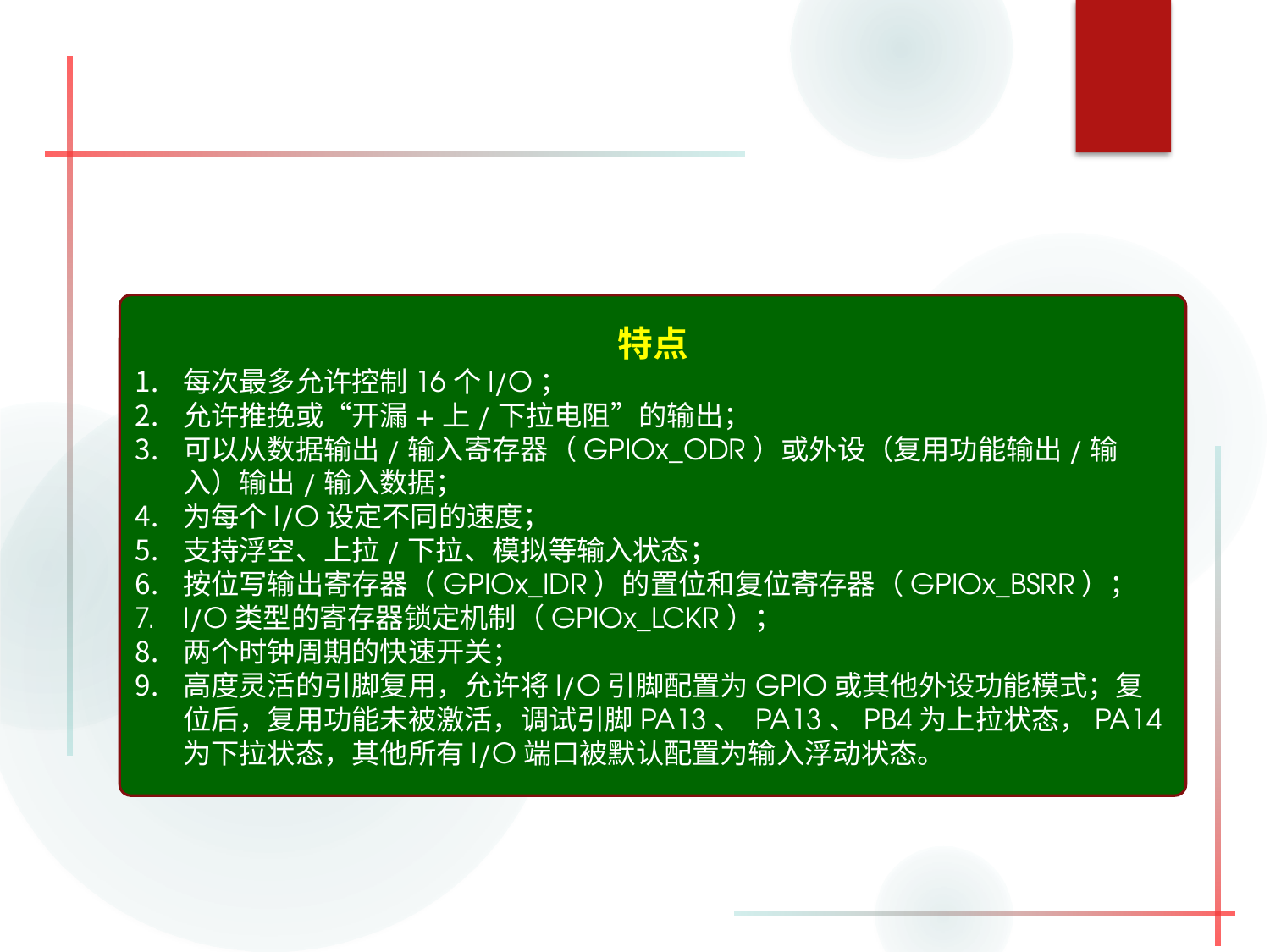

29
#

特点
每次最多允许控制16个I/O；
允许推挽或“开漏+上/下拉电阻”的输出；
可以从数据输出/输入寄存器（GPIOx_ODR）或外设（复用功能输出/输入）输出/输入数据；
为每个I/O设定不同的速度；
支持浮空、上拉/下拉、模拟等输入状态；
按位写输出寄存器（GPIOx_IDR）的置位和复位寄存器（GPIOx_BSRR）；
I/O类型的寄存器锁定机制（GPIOx_LCKR）；
两个时钟周期的快速开关；
高度灵活的引脚复用，允许将I/O引脚配置为GPIO或其他外设功能模式；复位后，复用功能未被激活，调试引脚PA13、 PA13、PB4为上拉状态，PA14为下拉状态，其他所有I/O端口被默认配置为输入浮动状态。